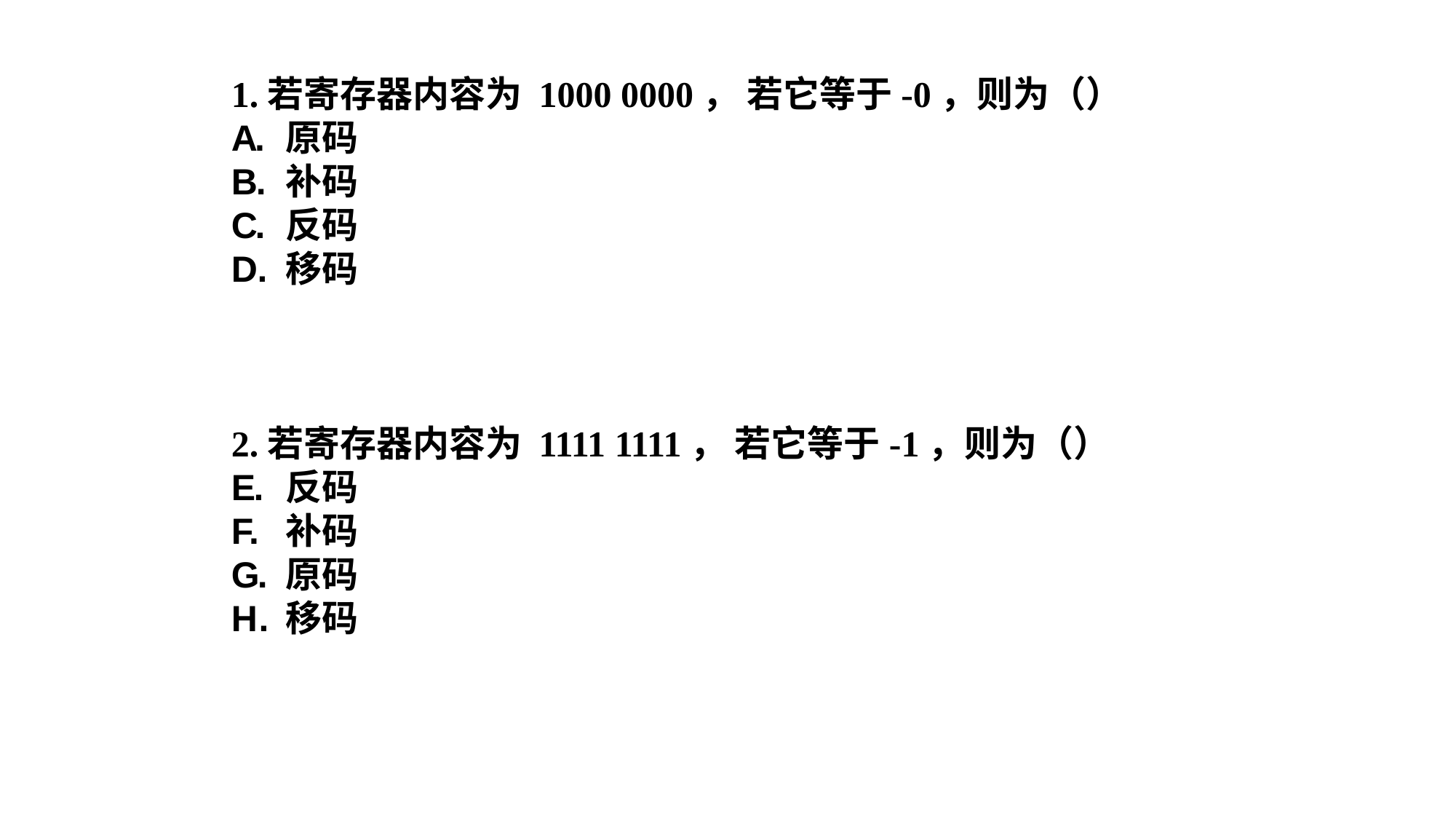

1.若寄存器内容为 1000 0000， 若它等于-0，则为（）
原码
补码
反码
移码

2.若寄存器内容为 1111 1111， 若它等于-1，则为（）
反码
补码
原码
移码